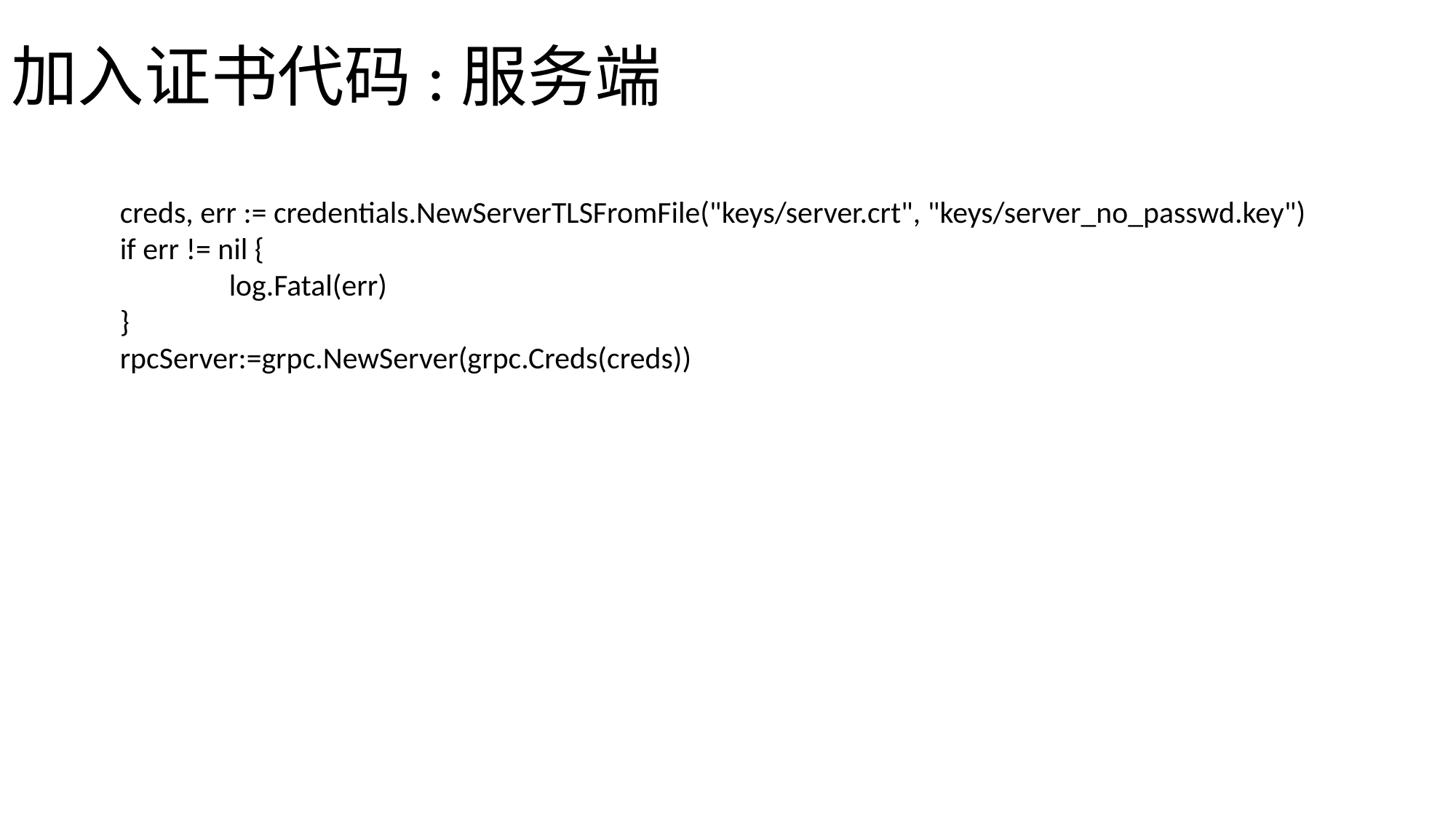

# 加入证书代码:服务端
	creds, err := credentials.NewServerTLSFromFile("keys/server.crt", "keys/server_no_passwd.key")
	if err != nil {
		log.Fatal(err)
	}
	rpcServer:=grpc.NewServer(grpc.Creds(creds))